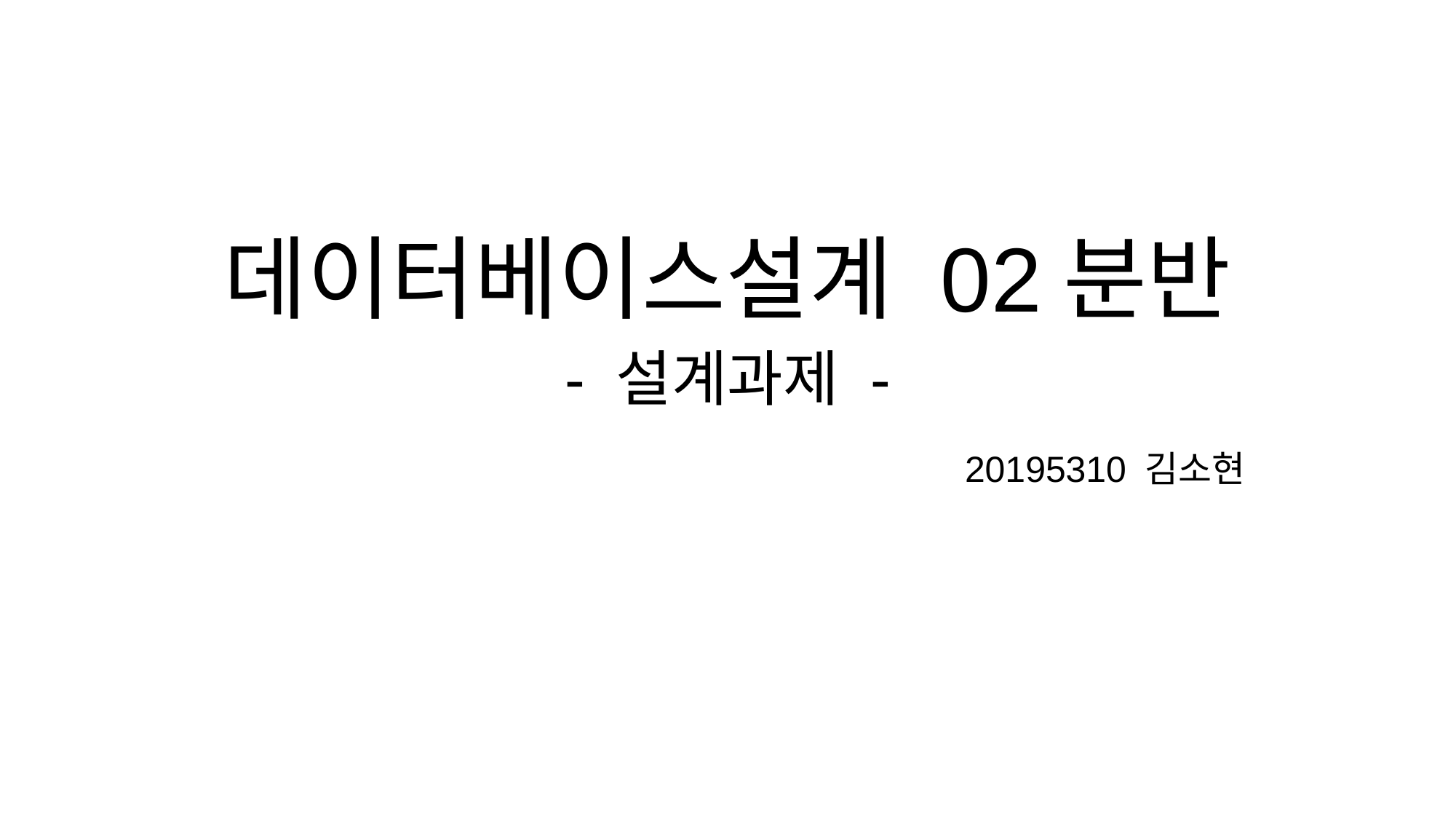

# 데이터베이스설계 02분반 - 설계과제 -
20195310 김소현